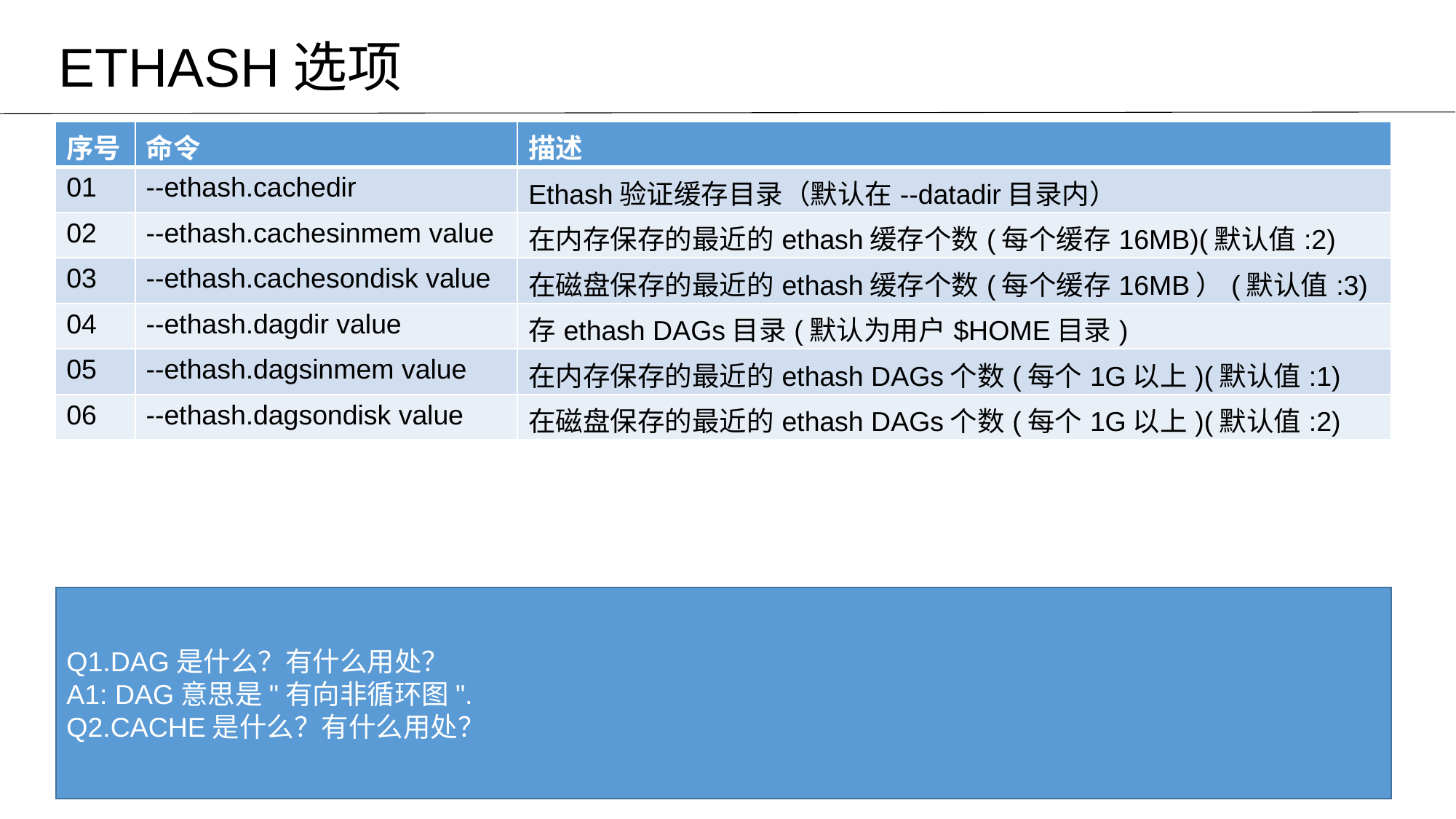

ETHASH选项
| 序号 | 命令 | 描述 |
| --- | --- | --- |
| 01 | --ethash.cachedir | Ethash验证缓存目录（默认在--datadir目录内） |
| 02 | --ethash.cachesinmem value | 在内存保存的最近的ethash缓存个数(每个缓存16MB)(默认值:2) |
| 03 | --ethash.cachesondisk value | 在磁盘保存的最近的ethash缓存个数(每个缓存16MB）(默认值:3) |
| 04 | --ethash.dagdir value | 存ethash DAGs目录(默认为用户$HOME目录) |
| 05 | --ethash.dagsinmem value | 在内存保存的最近的ethash DAGs个数(每个1G以上)(默认值:1) |
| 06 | --ethash.dagsondisk value | 在磁盘保存的最近的ethash DAGs个数(每个1G以上)(默认值:2) |
Q1.DAG是什么？有什么用处？
A1: DAG意思是"有向非循环图".
Q2.CACHE是什么？有什么用处？